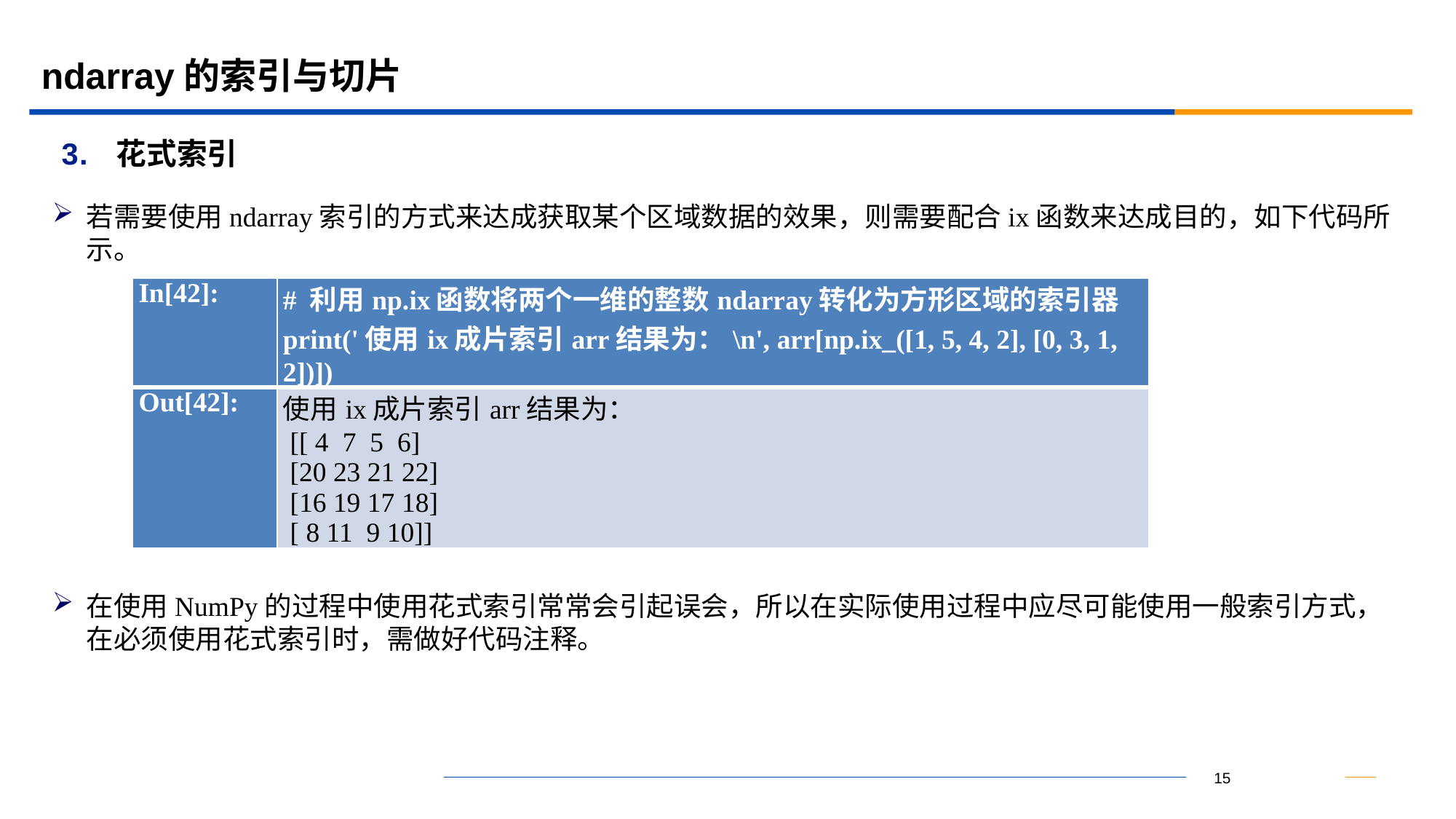

# ndarray的索引与切片
花式索引
若需要使用ndarray索引的方式来达成获取某个区域数据的效果，则需要配合ix函数来达成目的，如下代码所示。
| In[42]: | # 利用np.ix函数将两个一维的整数ndarray转化为方形区域的索引器 print('使用ix成片索引arr结果为：\n', arr[np.ix\_([1, 5, 4, 2], [0, 3, 1, 2])]) |
| --- | --- |
| Out[42]: | 使用ix成片索引arr结果为： [[ 4 7 5 6] [20 23 21 22] [16 19 17 18] [ 8 11 9 10]] |
在使用NumPy的过程中使用花式索引常常会引起误会，所以在实际使用过程中应尽可能使用一般索引方式，在必须使用花式索引时，需做好代码注释。